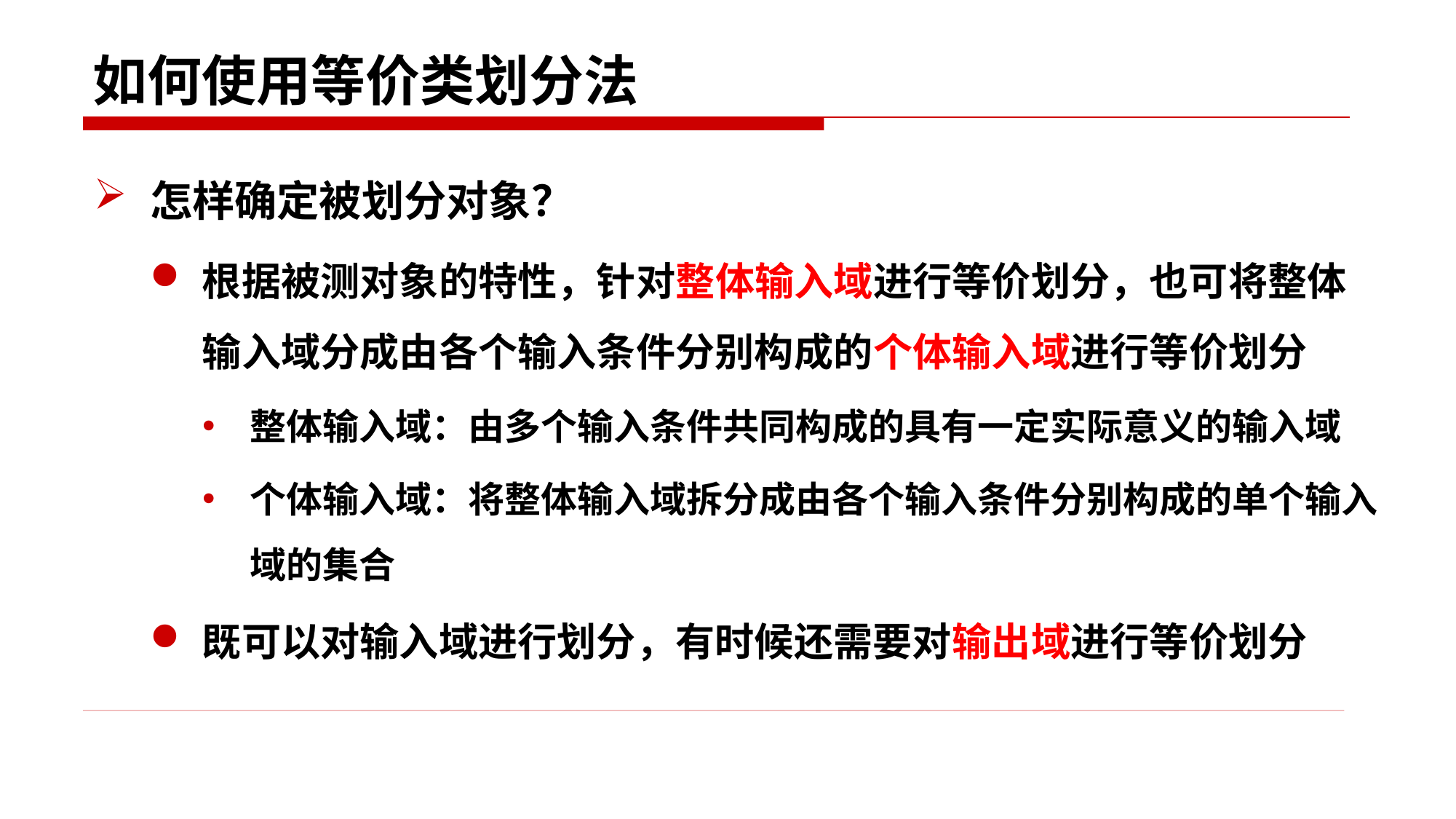

# 如何使用等价类划分法
怎样确定被划分对象？
根据被测对象的特性，针对整体输入域进行等价划分，也可将整体输入域分成由各个输入条件分别构成的个体输入域进行等价划分
整体输入域：由多个输入条件共同构成的具有一定实际意义的输入域
个体输入域：将整体输入域拆分成由各个输入条件分别构成的单个输入域的集合
既可以对输入域进行划分，有时候还需要对输出域进行等价划分